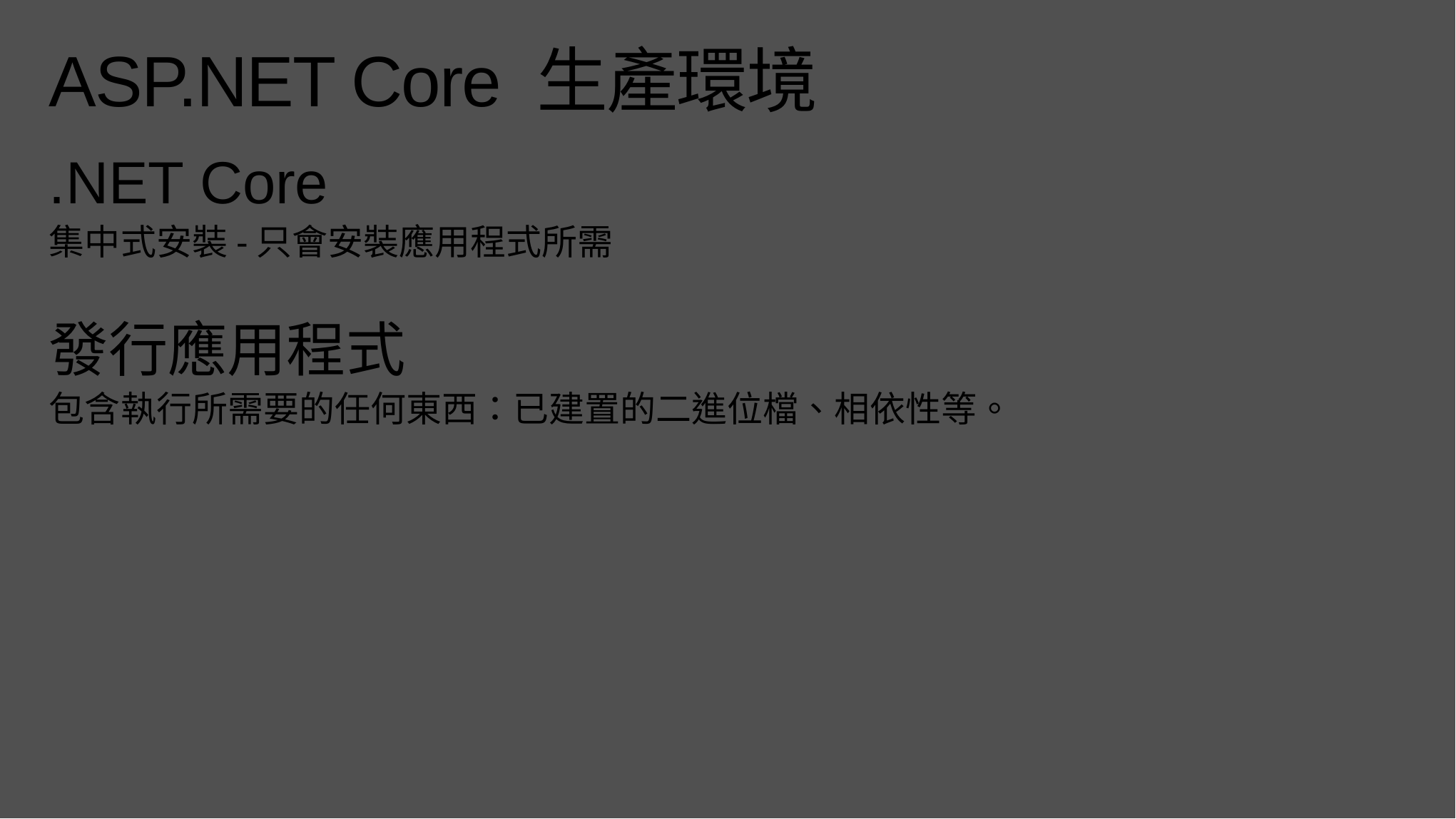

# ASP.NET Core 生產環境
.NET Core
集中式安裝-只會安裝應用程式所需

發行應用程式
包含執行所需要的任何東西：已建置的二進位檔、相依性等。